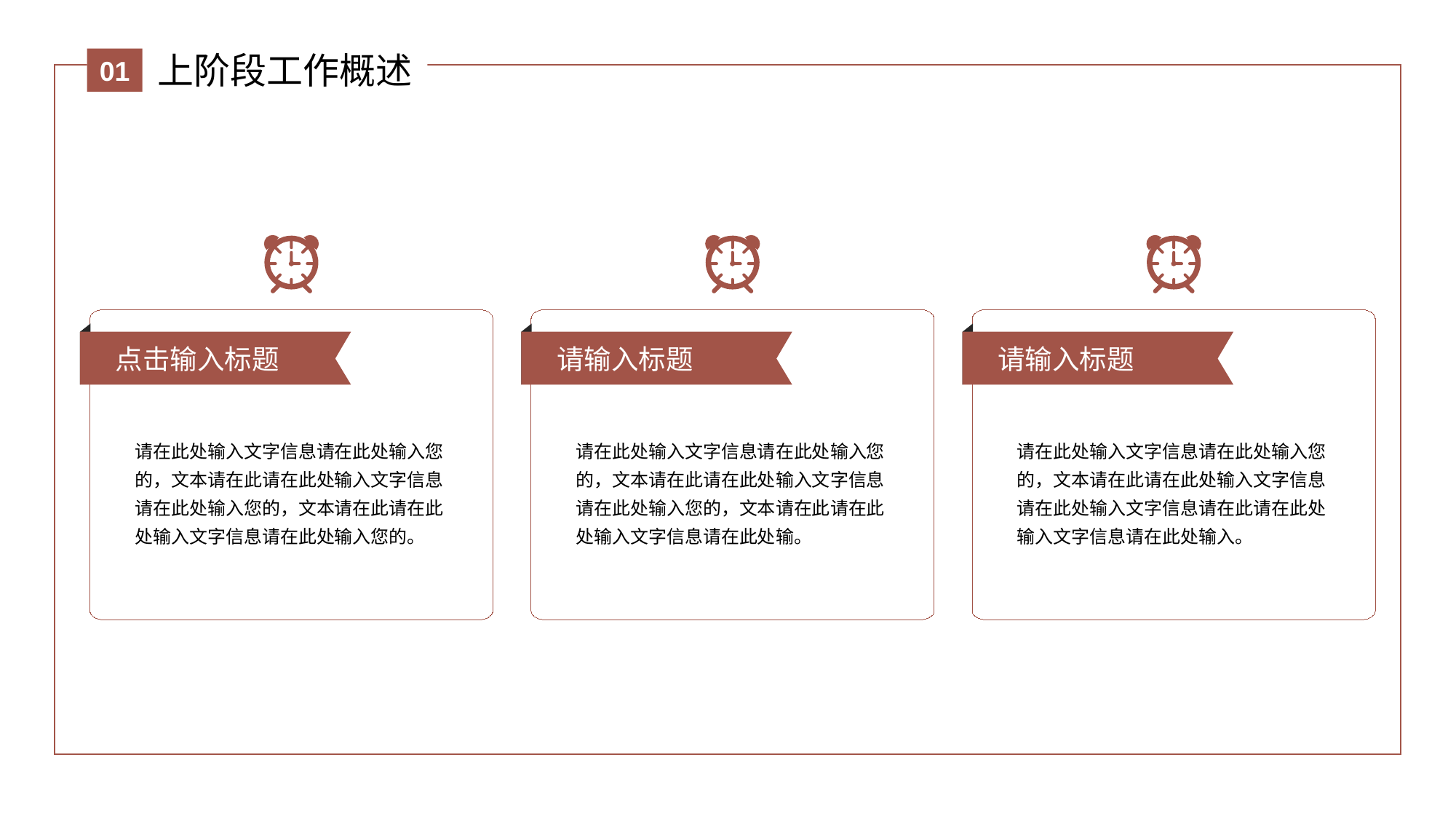

上阶段工作概述
01

点击输入标题

请输入标题

请输入标题
请在此处输入文字信息请在此处输入您的，文本请在此请在此处输入文字信息请在此处输入您的，文本请在此请在此处输入文字信息请在此处输入您的。
请在此处输入文字信息请在此处输入您的，文本请在此请在此处输入文字信息请在此处输入您的，文本请在此请在此处输入文字信息请在此处输。
请在此处输入文字信息请在此处输入您的，文本请在此请在此处输入文字信息请在此处输入文字信息请在此请在此处输入文字信息请在此处输入。